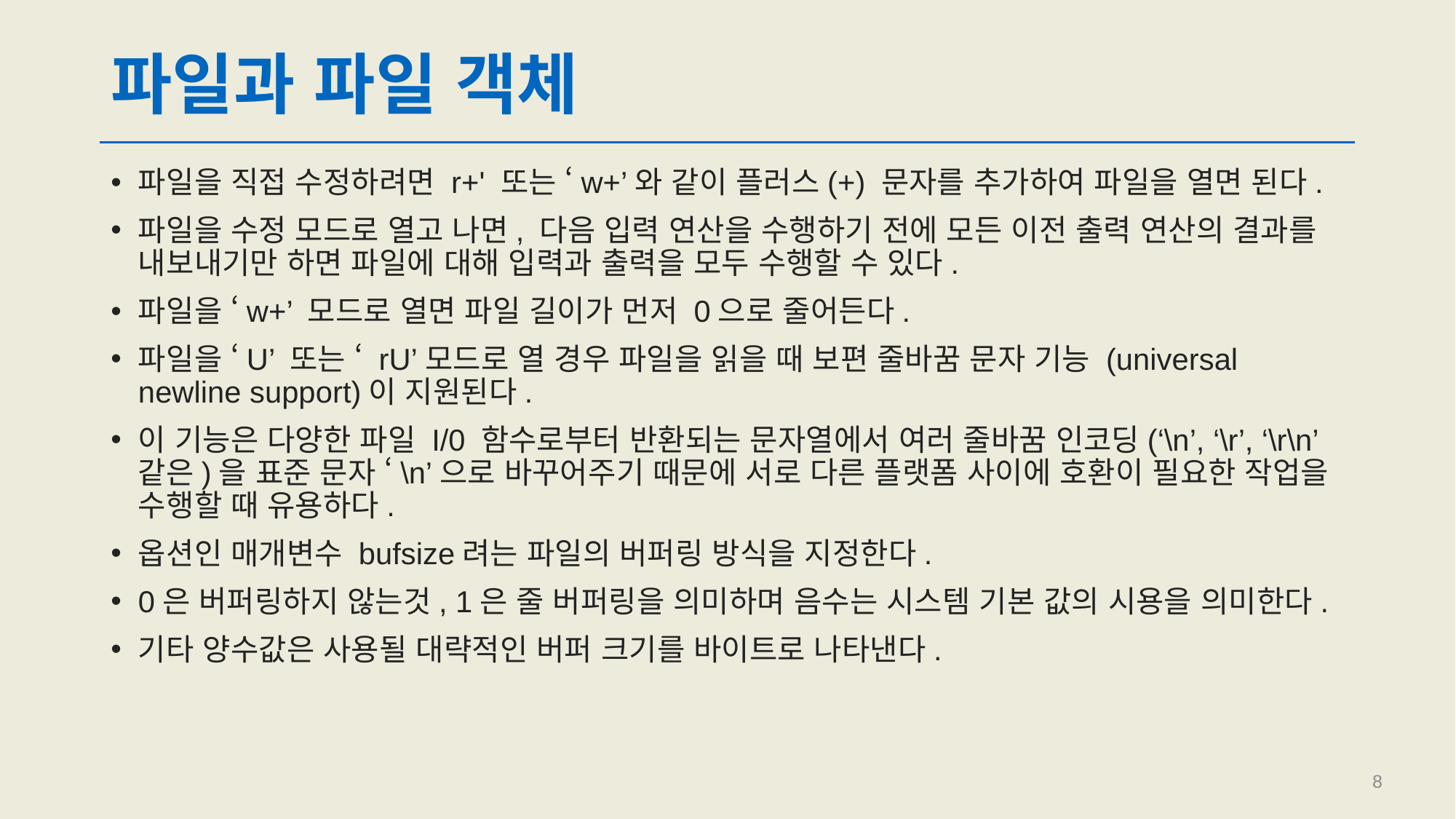

# 파일과 파일 객체
파일을 직접 수정하려면 r+' 또는 ‘w+’와 같이 플러스(+) 문자를 추가하여 파일을 열면 된다.
파일을 수정 모드로 열고 나면, 다음 입력 연산을 수행하기 전에 모든 이전 출력 연산의 결과를 내보내기만 하면 파일에 대해 입력과 출력을 모두 수행할 수 있다.
파일을 ‘w+’ 모드로 열면 파일 길이가 먼저 0으로 줄어든다.
파일을 ‘U’ 또는 ‘ rU’모드로 열 경우 파일을 읽을 때 보편 줄바꿈 문자 기능 (universal newline support)이 지원된다.
이 기능은 다양한 파일 I/0 함수로부터 반환되는 문자열에서 여러 줄바꿈 인코딩(‘\n’, ‘\r’, ‘\r\n’ 같은)을 표준 문자 ‘\n’으로 바꾸어주기 때문에 서로 다른 플랫폼 사이에 호환이 필요한 작업을 수행할 때 유용하다.
옵션인 매개변수 bufsize려는 파일의 버퍼링 방식을 지정한다.
0은 버퍼링하지 않는것, 1은 줄 버퍼링을 의미하며 음수는 시스템 기본 값의 시용을 의미한다.
기타 양수값은 사용될 대략적인 버퍼 크기를 바이트로 나타낸다.
8